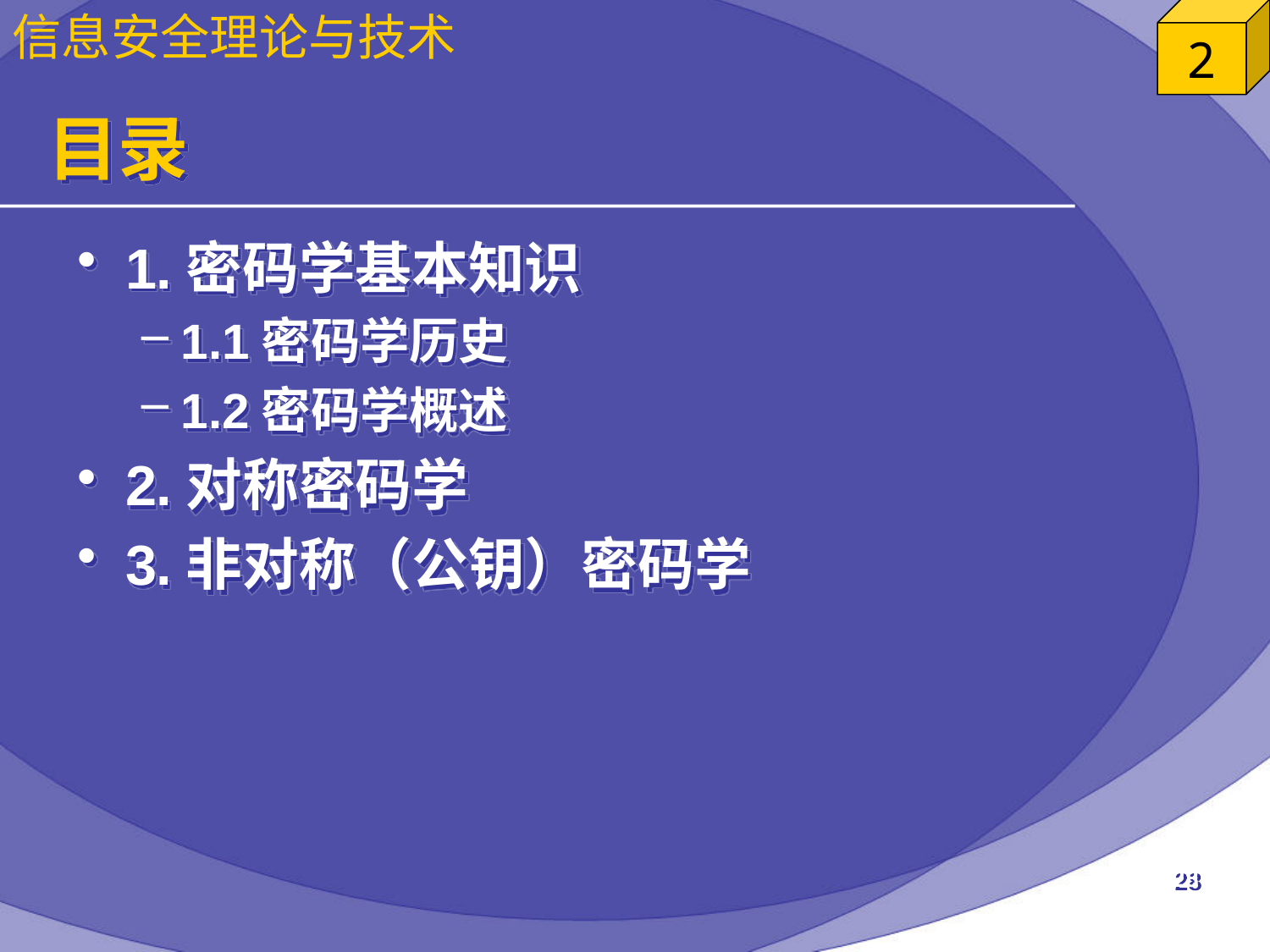

# 目录

1.密码学基本知识
1.1密码学历史
1.2密码学概述
2.对称密码学
3.非对称（公钥）密码学
28